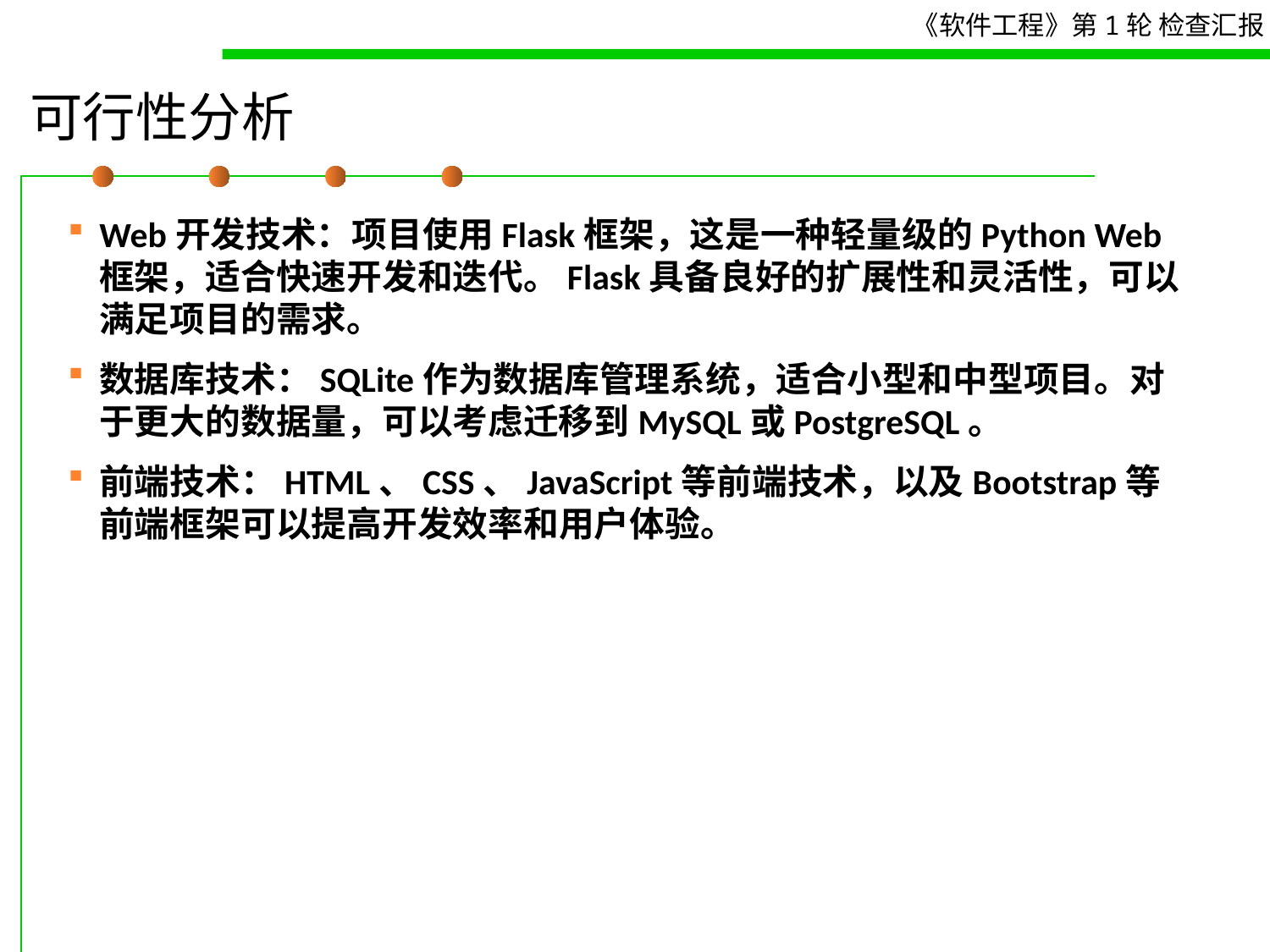

# 可行性分析
Web开发技术：项目使用Flask框架，这是一种轻量级的Python Web框架，适合快速开发和迭代。Flask具备良好的扩展性和灵活性，可以满足项目的需求。
数据库技术：SQLite作为数据库管理系统，适合小型和中型项目。对于更大的数据量，可以考虑迁移到MySQL或PostgreSQL。
前端技术：HTML、CSS、JavaScript等前端技术，以及Bootstrap等前端框架可以提高开发效率和用户体验。